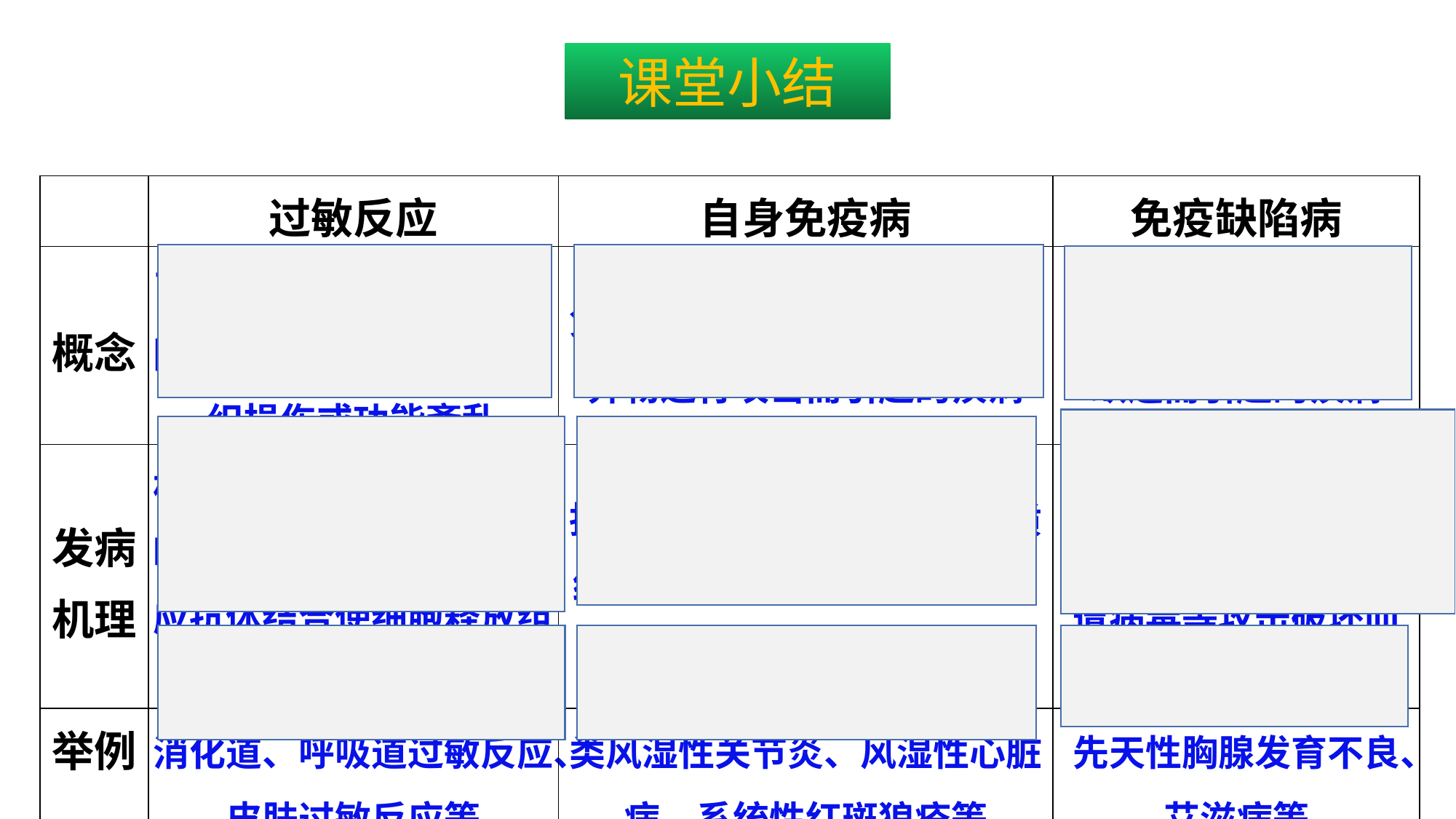

课堂小结
|  | 过敏反应 | 自身免疫病 | 免疫缺陷病 |
| --- | --- | --- | --- |
| 概念 | 已免疫的机体再次接受相同抗原刺激时所发生的组织损伤或功能紊乱 | 免疫系统将自身物质当作外来异物进行攻击而引起的疾病 | 机体免疫功能不足或缺乏而引起的疾病 |
| 发病 机理 | 相同过敏原再次进入机体时与吸附在细胞表面的相应抗体结合使细胞释放组织胺而引起 | 抗原结构与正常细胞表面物质结构相似,抗体消灭抗原的同时,也攻击正常细胞 | 人体免疫系统功能先天不足(遗传缺陷)或遭病毒等攻击破坏而致 |
| 举例 | 消化道、呼吸道过敏反应、皮肤过敏反应等 | 类风湿性关节炎、风湿性心脏病、系统性红斑狼疮等 | 先天性胸腺发育不良、艾滋病等 |